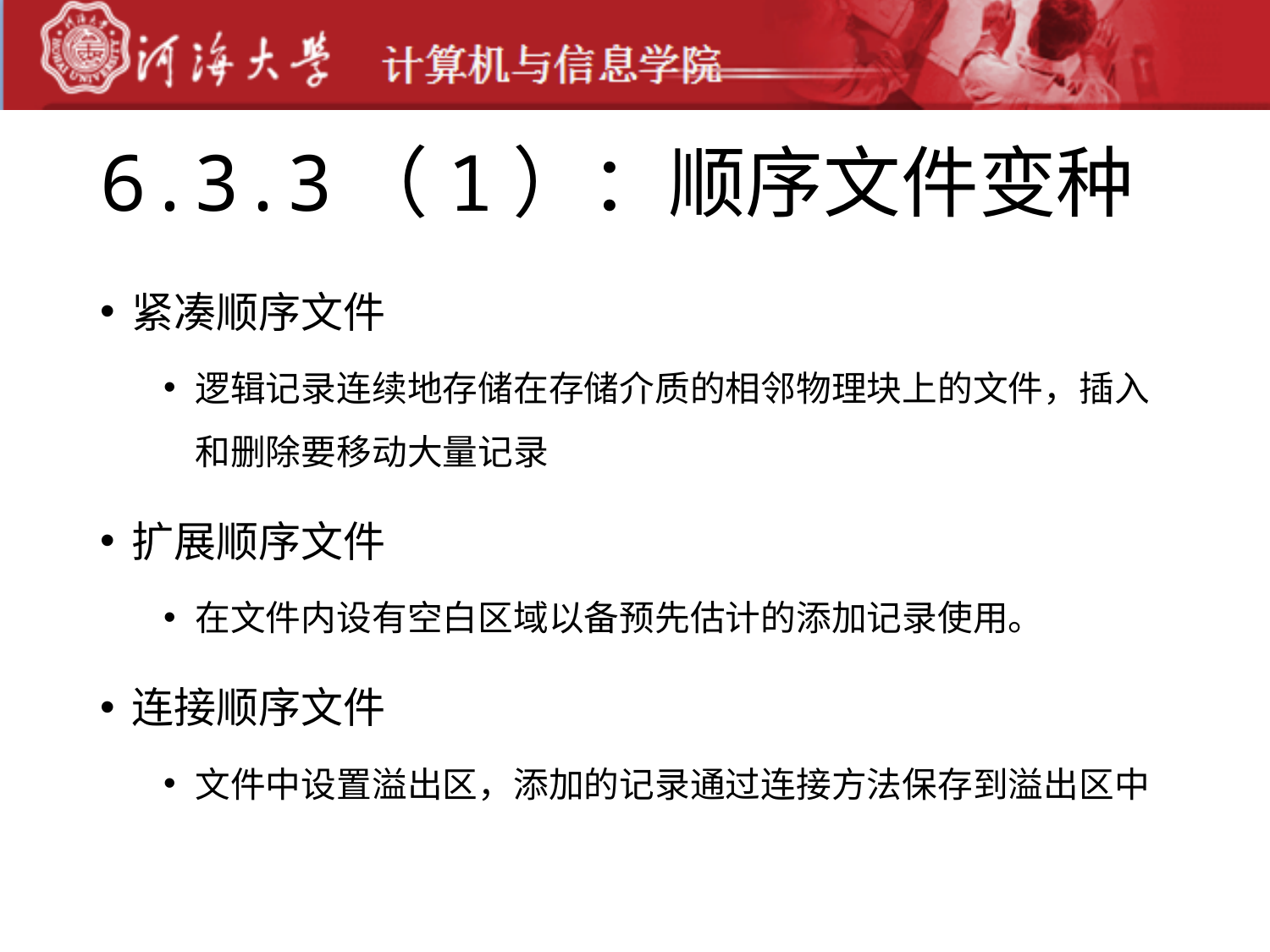

# 6.3.3（1）：顺序文件变种
紧凑顺序文件
逻辑记录连续地存储在存储介质的相邻物理块上的文件，插入和删除要移动大量记录
扩展顺序文件
在文件内设有空白区域以备预先估计的添加记录使用。
连接顺序文件
文件中设置溢出区，添加的记录通过连接方法保存到溢出区中